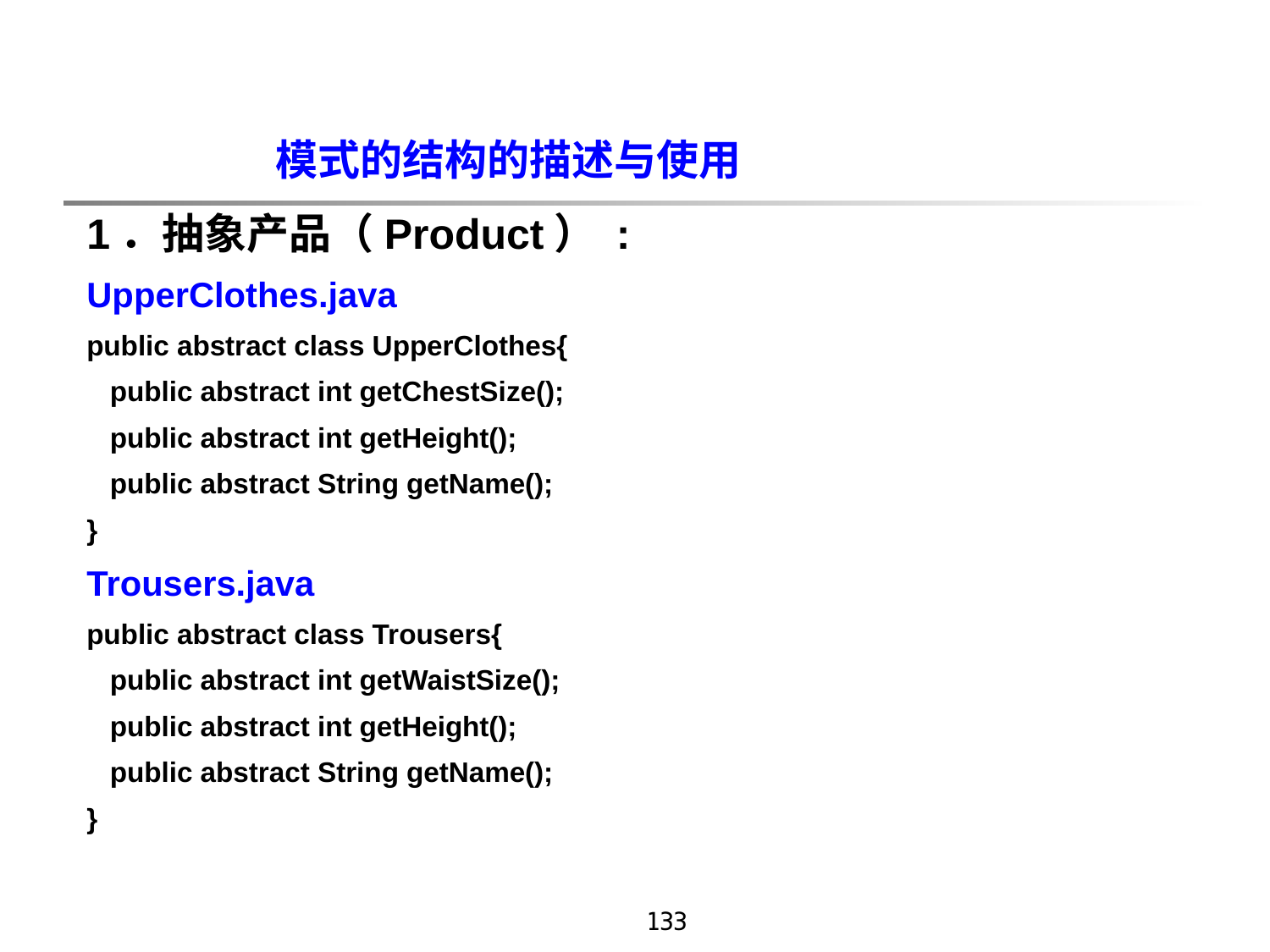

模式的结构的描述与使用

1．抽象产品（Product） :
UpperClothes.java
public abstract class UpperClothes{
   public abstract int getChestSize();
   public abstract int getHeight();
   public abstract String getName();
}
Trousers.java
public abstract class Trousers{
   public abstract int getWaistSize();
   public abstract int getHeight();
   public abstract String getName();
}

133